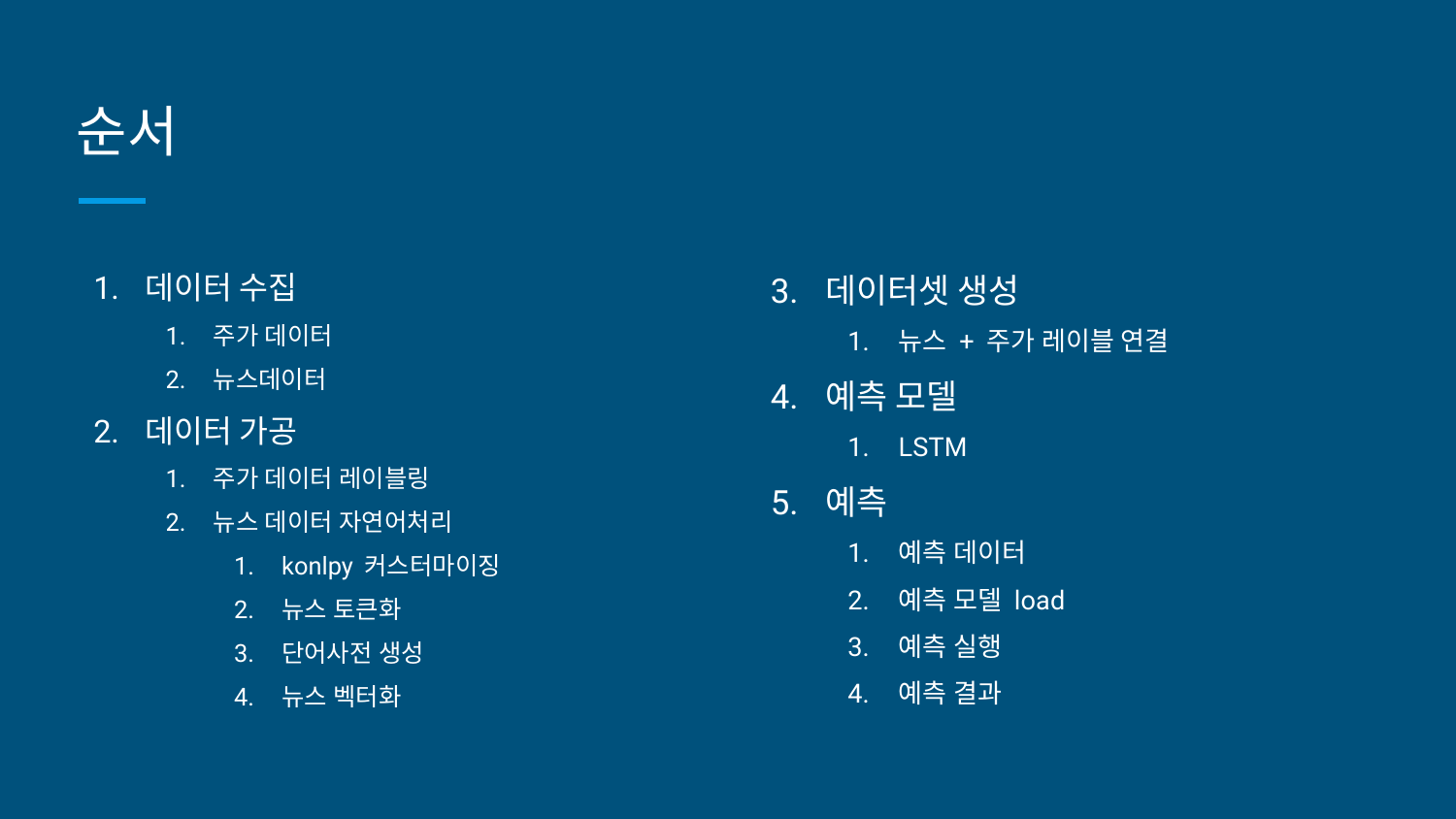

# 순서
데이터 수집
주가 데이터
뉴스데이터
데이터 가공
주가 데이터 레이블링
뉴스 데이터 자연어처리
konlpy 커스터마이징
뉴스 토큰화
단어사전 생성
뉴스 벡터화
데이터셋 생성
뉴스 + 주가 레이블 연결
예측 모델
LSTM
예측
예측 데이터
예측 모델 load
예측 실행
예측 결과